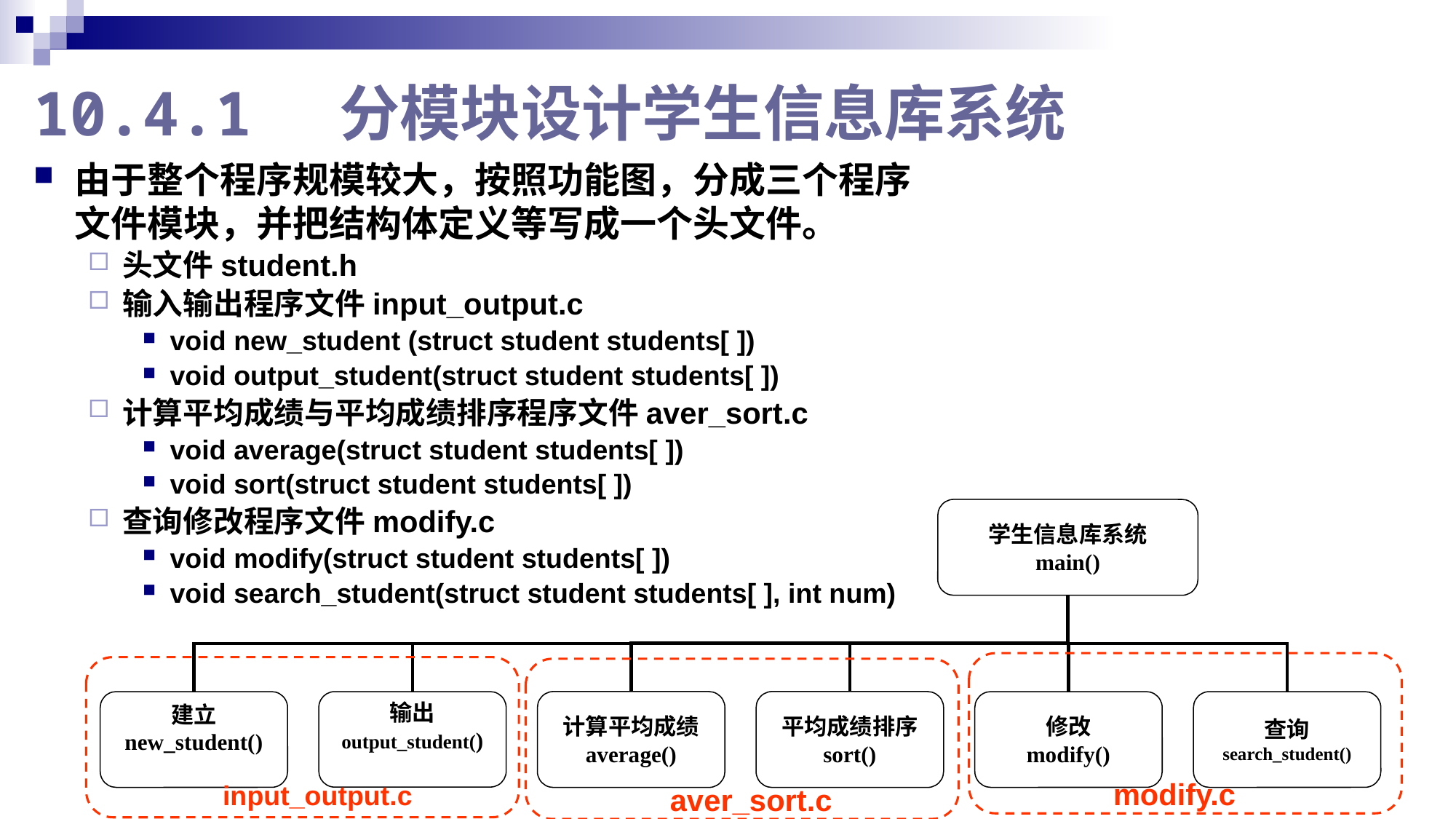

# 10.4.1  分模块设计学生信息库系统
由于整个程序规模较大，按照功能图，分成三个程序文件模块，并把结构体定义等写成一个头文件。
头文件student.h
输入输出程序文件input_output.c
void new_student (struct student students[ ])
void output_student(struct student students[ ])
计算平均成绩与平均成绩排序程序文件aver_sort.c
void average(struct student students[ ])
void sort(struct student students[ ])
查询修改程序文件modify.c
void modify(struct student students[ ])
void search_student(struct student students[ ], int num)
学生信息库系统
main()

建立
new_student()

输出
output_student()

计算平均成绩
average()
平均成绩排序
sort()
修改
modify()
查询
search_student()

modify.c

input_output.c

aver_sort.c